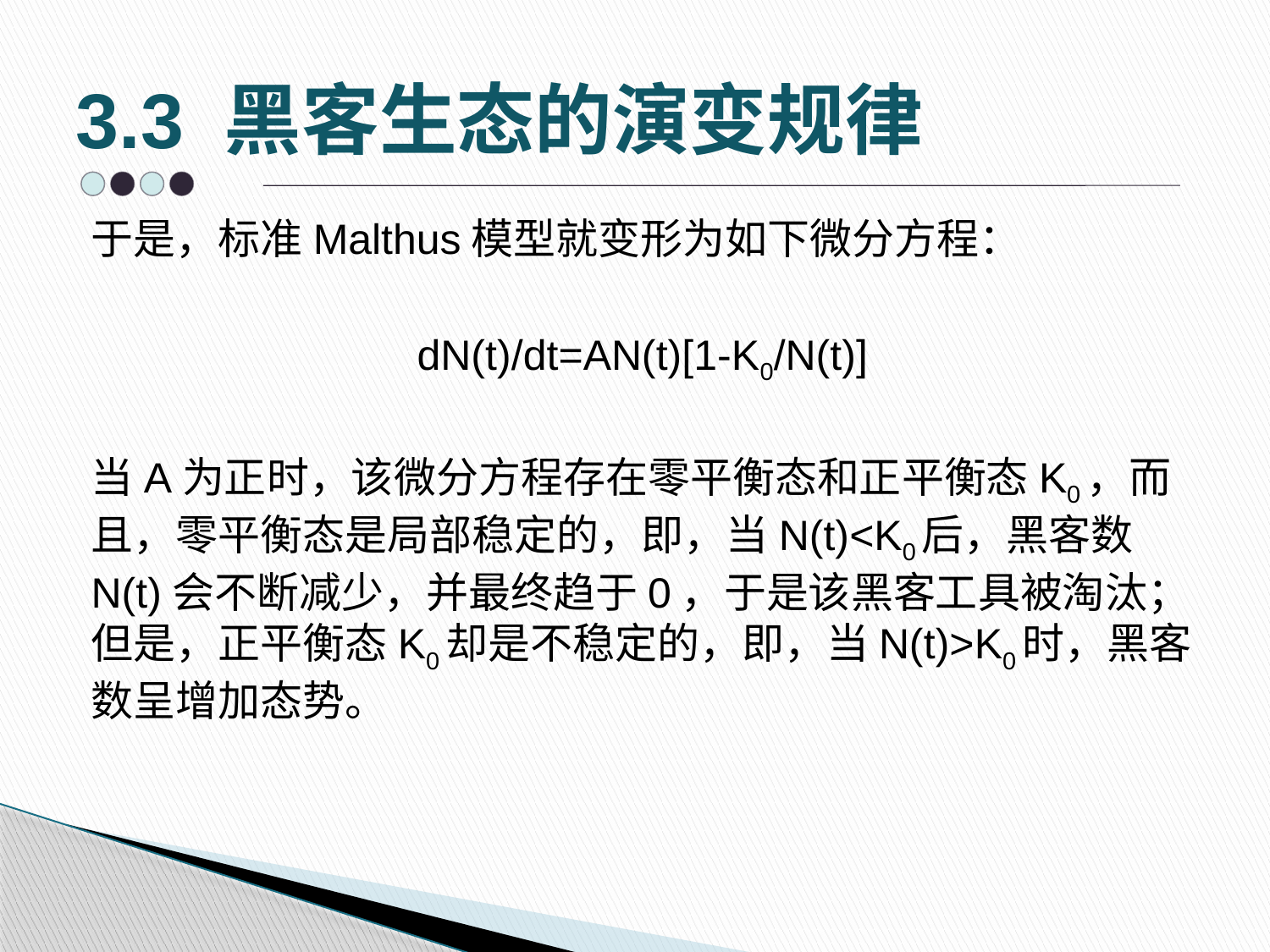

# 3.3 黑客生态的演变规律

于是，标准Malthus模型就变形为如下微分方程：

dN(t)/dt=AN(t)[1-K0/N(t)]

当A为正时，该微分方程存在零平衡态和正平衡态K0，而且，零平衡态是局部稳定的，即，当N(t)<K0后，黑客数N(t)会不断减少，并最终趋于0，于是该黑客工具被淘汰；但是，正平衡态K0却是不稳定的，即，当N(t)>K0时，黑客数呈增加态势。